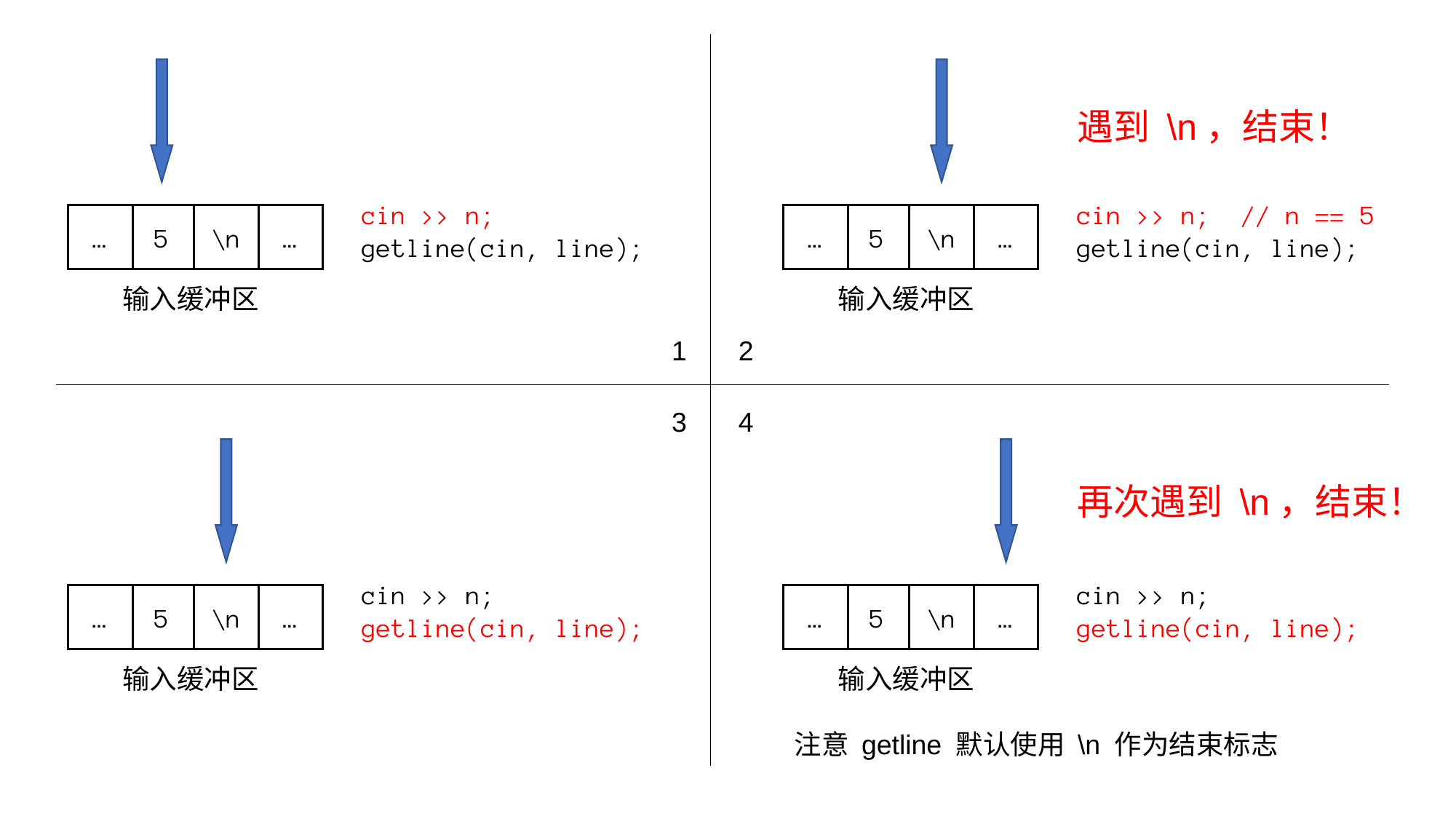

遇到 \n，结束！
cin >> n;
getline(cin, line);
cin >> n;  // n == 5
getline(cin, line);
…
5
\n
…
…
5
\n
…
输入缓冲区
输入缓冲区
1
2
3
4

再次遇到 \n，结束！
cin >> n;
getline(cin, line);
cin >> n;
getline(cin, line);
…
5
\n
…
…
5
\n
…
输入缓冲区
输入缓冲区
注意 getline 默认使用 \n 作为结束标志